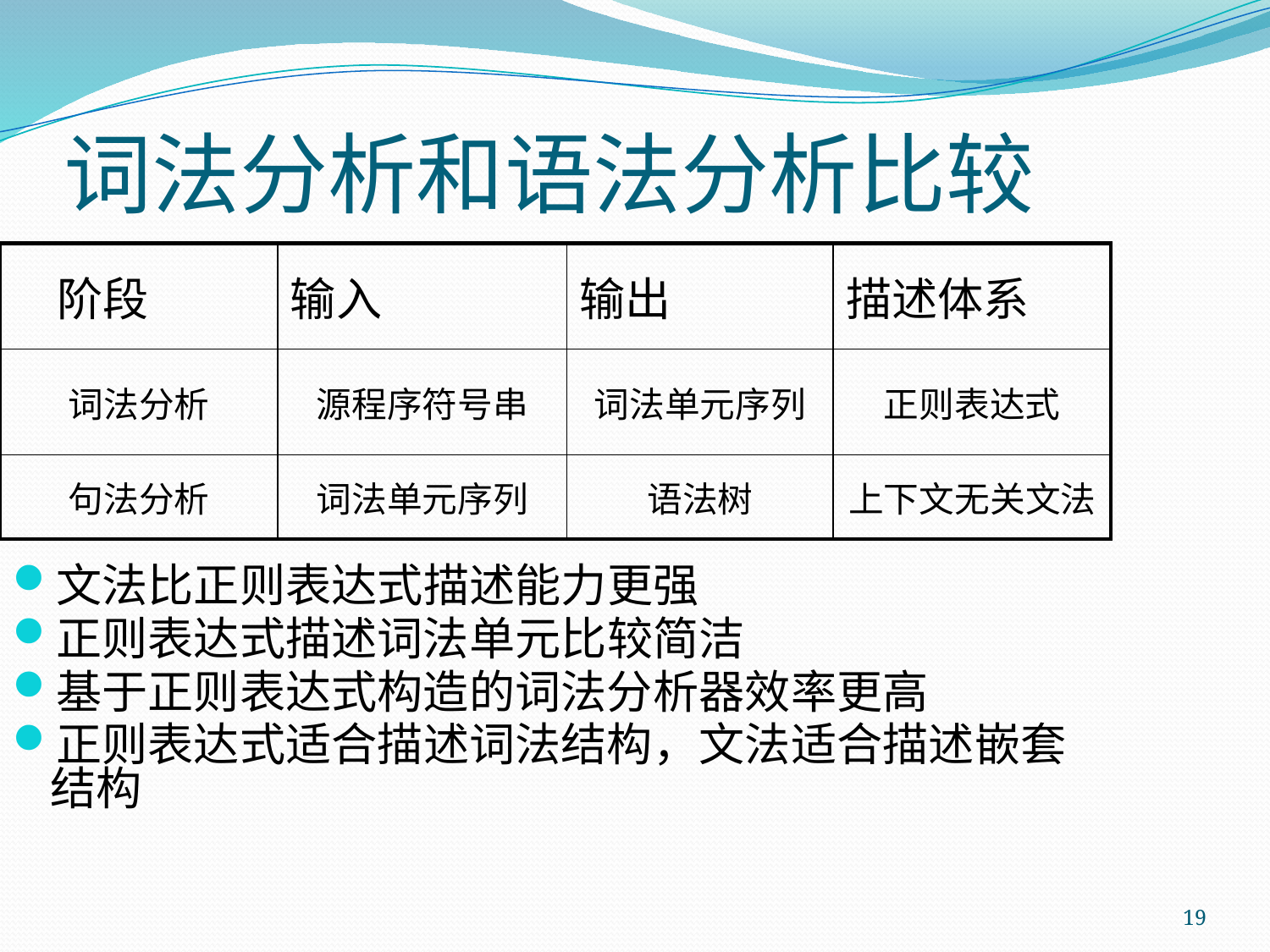

# 词法分析和语法分析比较
| 阶段 | 输入 | 输出 | 描述体系 |
| --- | --- | --- | --- |
| 词法分析 | 源程序符号串 | 词法单元序列 | 正则表达式 |
| 句法分析 | 词法单元序列 | 语法树 | 上下文无关文法 |
文法比正则表达式描述能力更强
正则表达式描述词法单元比较简洁
基于正则表达式构造的词法分析器效率更高
正则表达式适合描述词法结构，文法适合描述嵌套结构
19